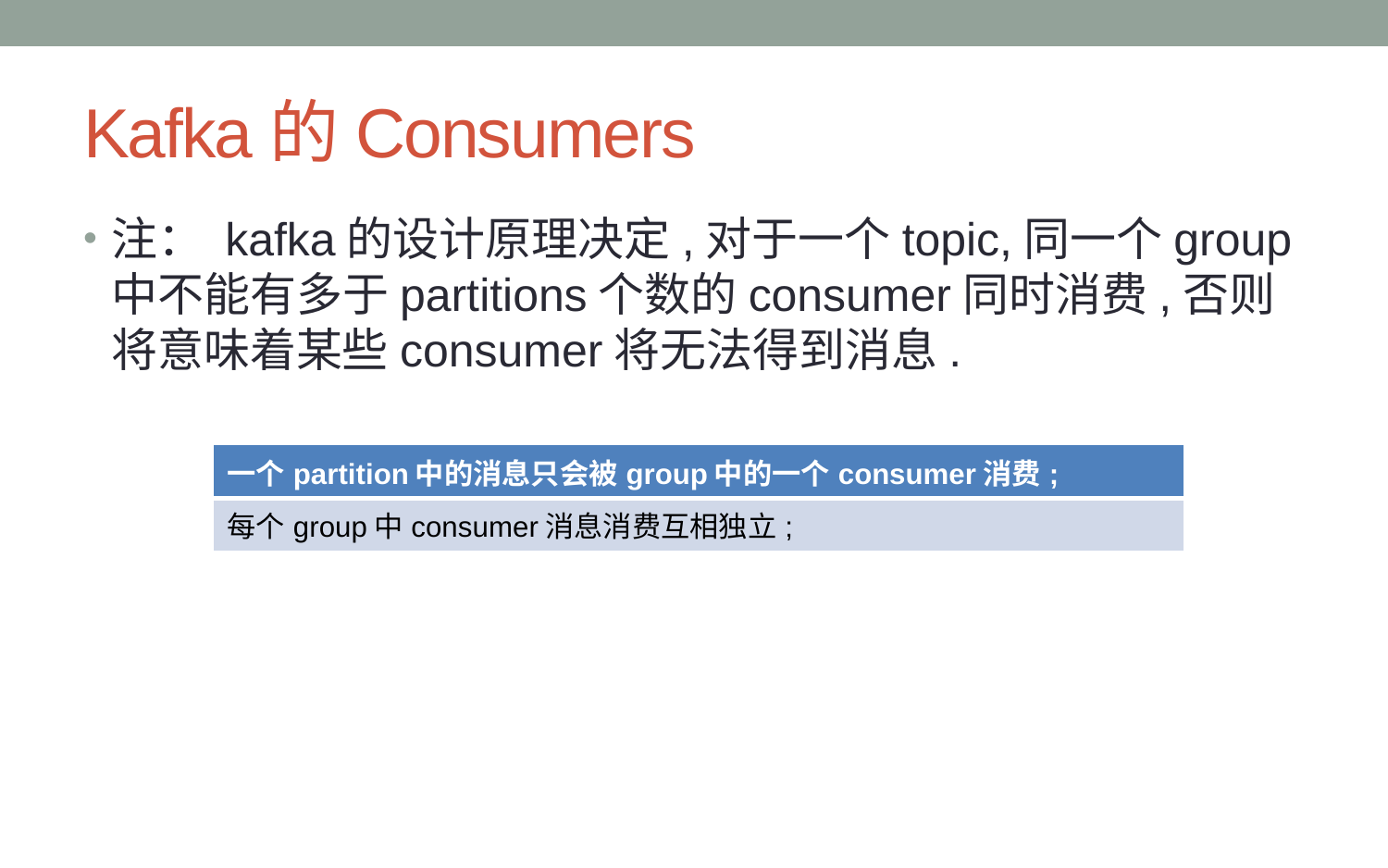

# Kafka的Consumers
注： kafka的设计原理决定,对于一个topic,同一个group中不能有多于partitions个数的consumer同时消费,否则将意味着某些consumer将无法得到消息.

| 一个partition中的消息只会被group中的一个consumer消费; |
| --- |
| 每个group中consumer消息消费互相独立; |